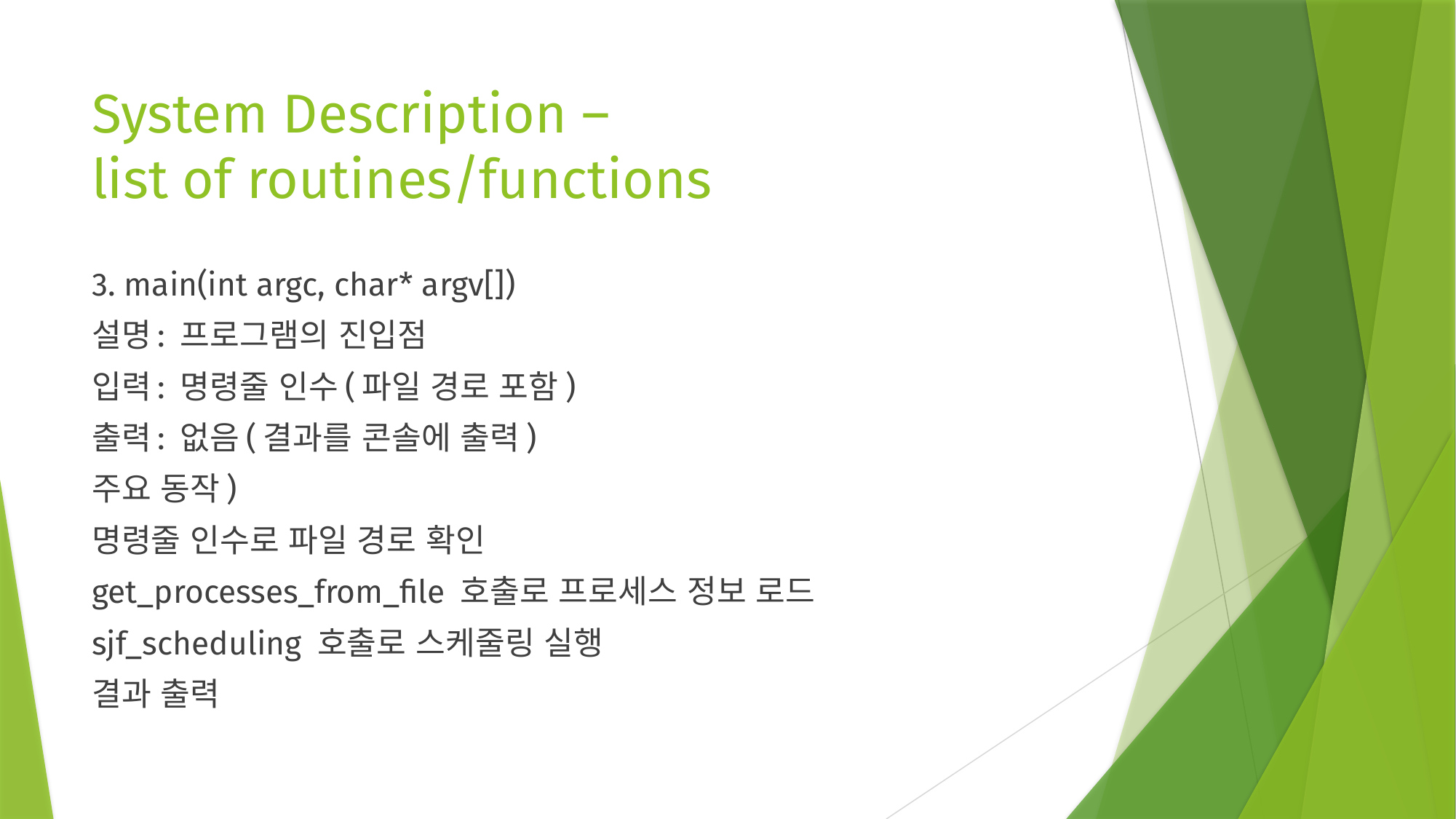

# System Description – list of routines/functions
3. main(int argc, char* argv[])
설명: 프로그램의 진입점
입력: 명령줄 인수(파일 경로 포함)
출력: 없음(결과를 콘솔에 출력)
주요 동작)
명령줄 인수로 파일 경로 확인
get_processes_from_file 호출로 프로세스 정보 로드
sjf_scheduling 호출로 스케줄링 실행
결과 출력